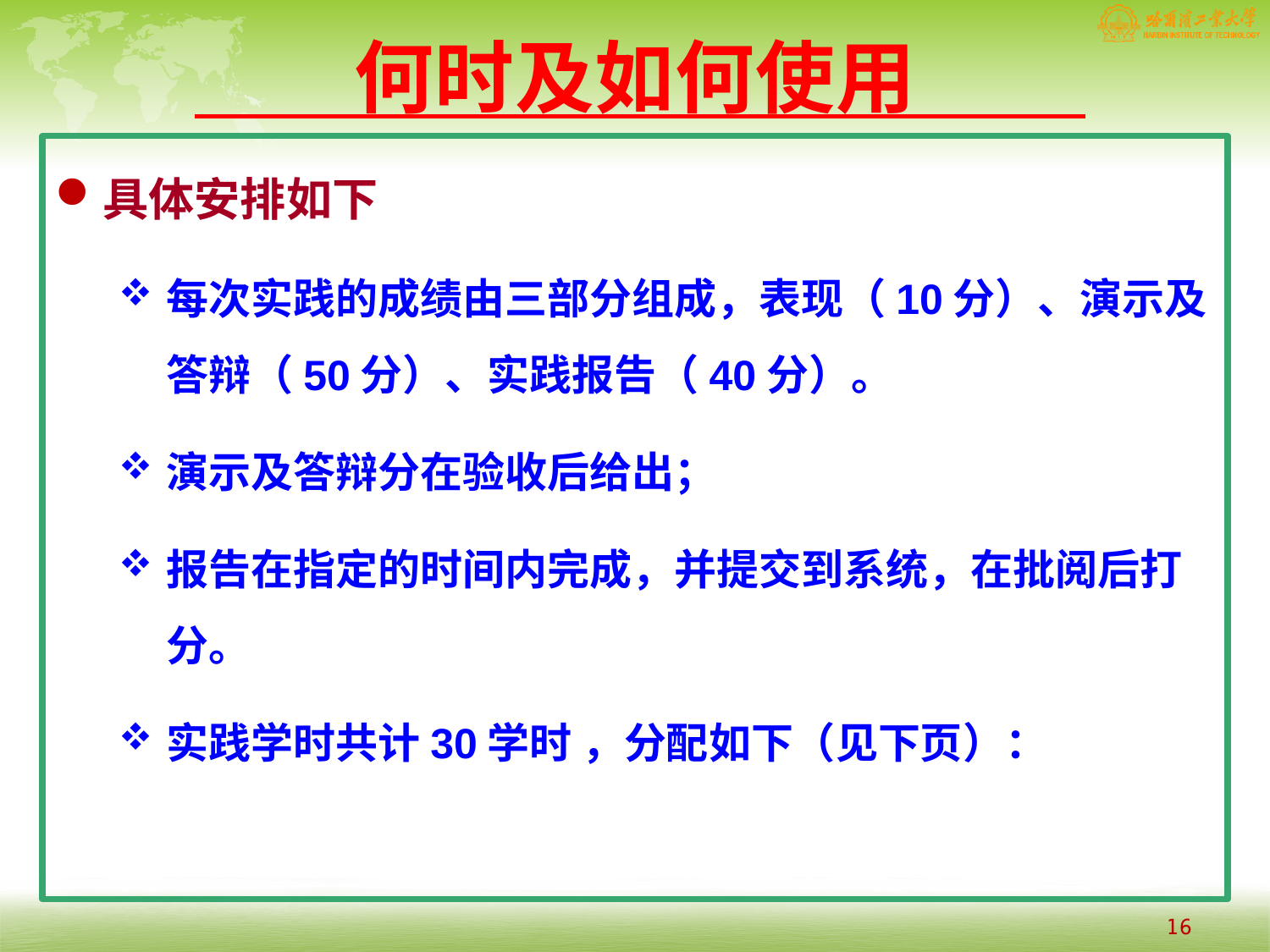

# 何时及如何使用
具体安排如下
每次实践的成绩由三部分组成，表现（10分）、演示及答辩（50分）、实践报告（40分）。
演示及答辩分在验收后给出；
报告在指定的时间内完成，并提交到系统，在批阅后打分。
实践学时共计30学时 ，分配如下（见下页）：
16